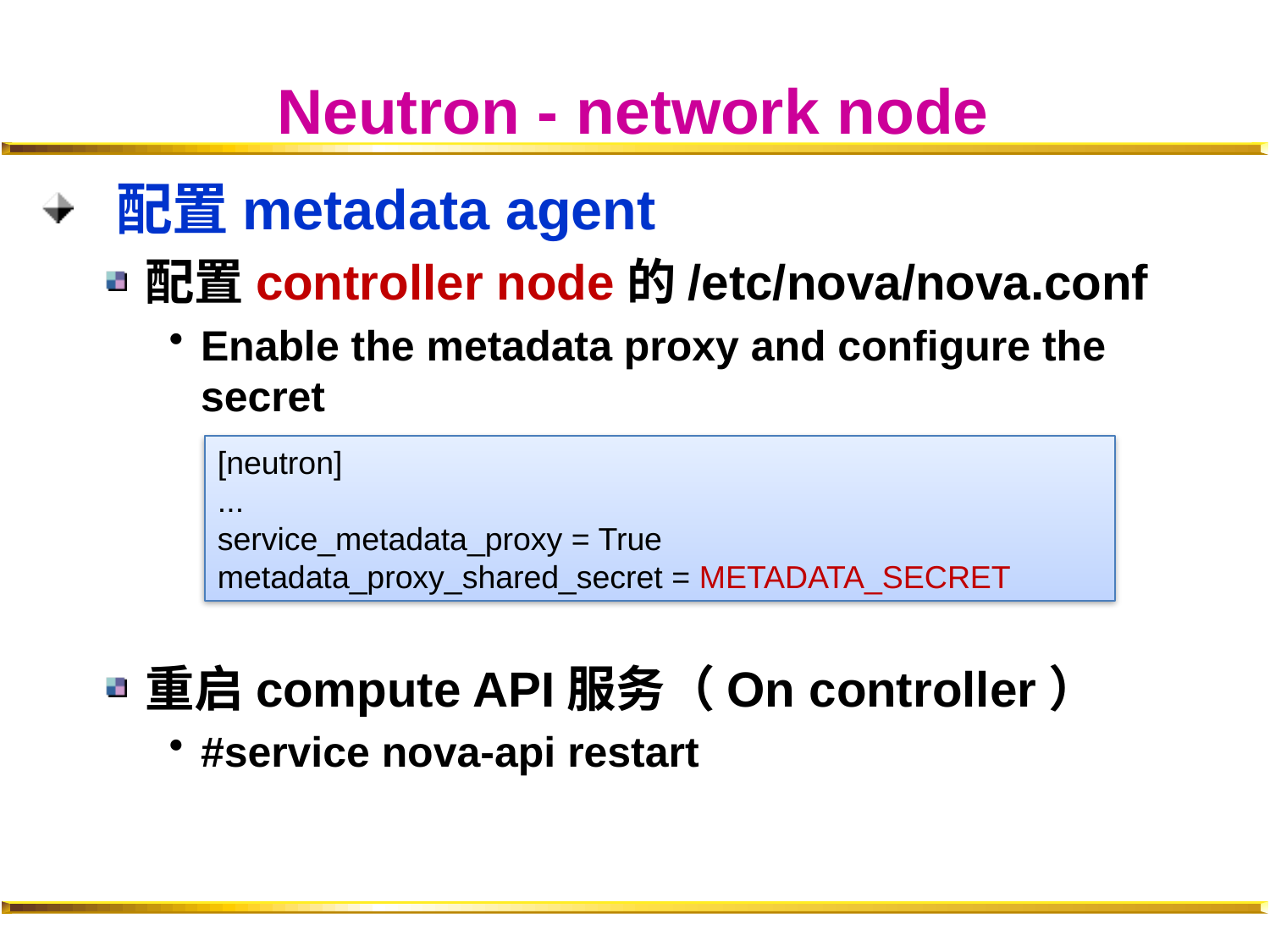

# Neutron - network node
 配置metadata agent
配置controller node的/etc/nova/nova.conf
Enable the metadata proxy and configure the secret

重启compute API服务（On controller）
#service nova-api restart
[neutron]
...
service_metadata_proxy = True
metadata_proxy_shared_secret = METADATA_SECRET